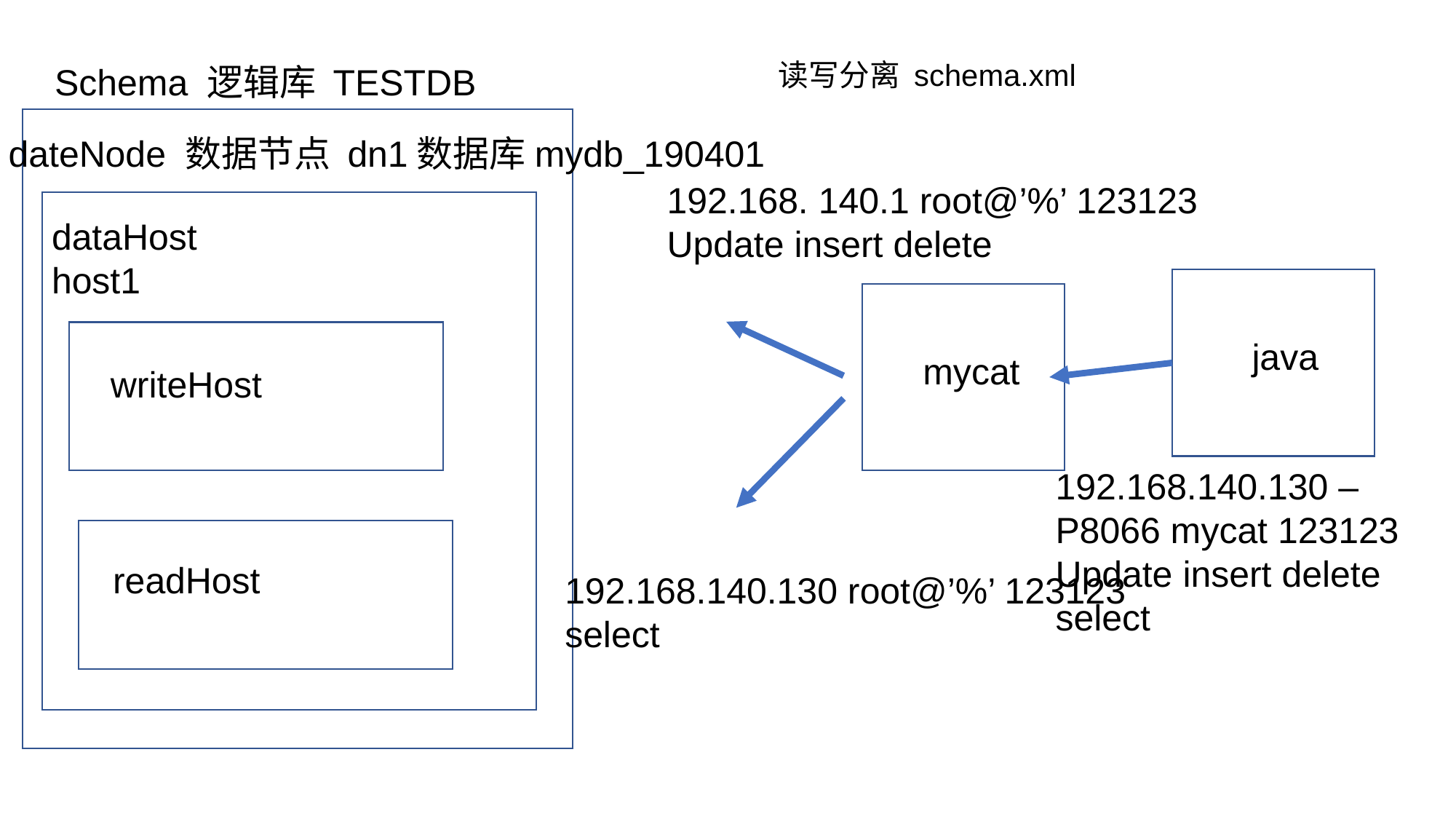

读写分离 schema.xml
Schema 逻辑库 TESTDB

dateNode 数据节点 dn1数据库mydb_190401
192.168. 140.1 root@’%’ 123123
Update insert delete

dataHost host1

java
mycat
writeHost
192.168.140.130 –P8066 mycat 123123
Update insert delete
select

readHost
192.168.140.130 root@’%’ 123123
select